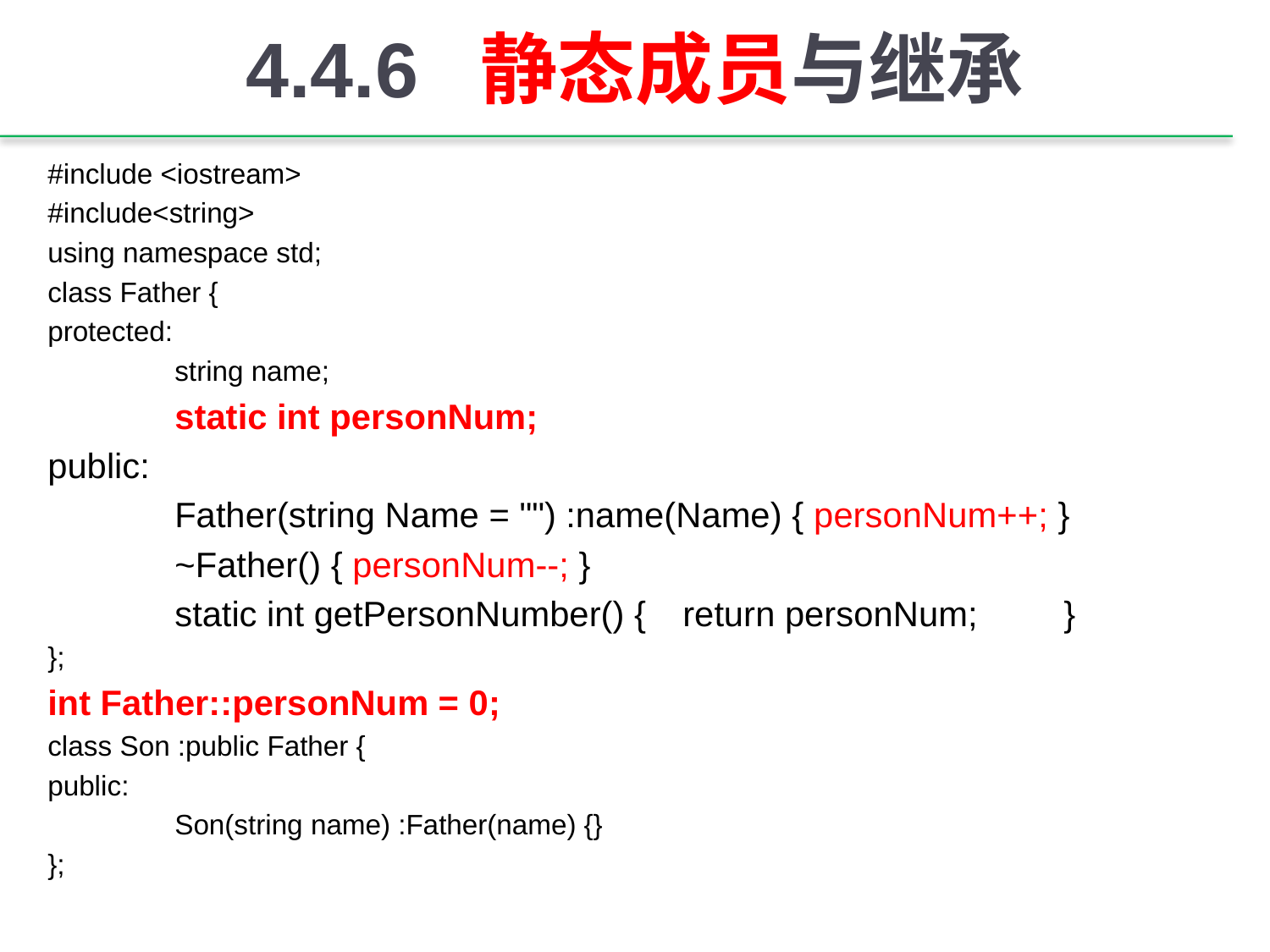

# 4.4.6  静态成员与继承
#include <iostream>
#include<string>
using namespace std;
class Father {
protected:
	string name;
	static int personNum;
public:
	Father(string Name = "") :name(Name) { personNum++; }
	~Father() { personNum--; }
	static int getPersonNumber() {	return personNum;	}
};
int Father::personNum = 0;
class Son :public Father {
public:
	Son(string name) :Father(name) {}
};